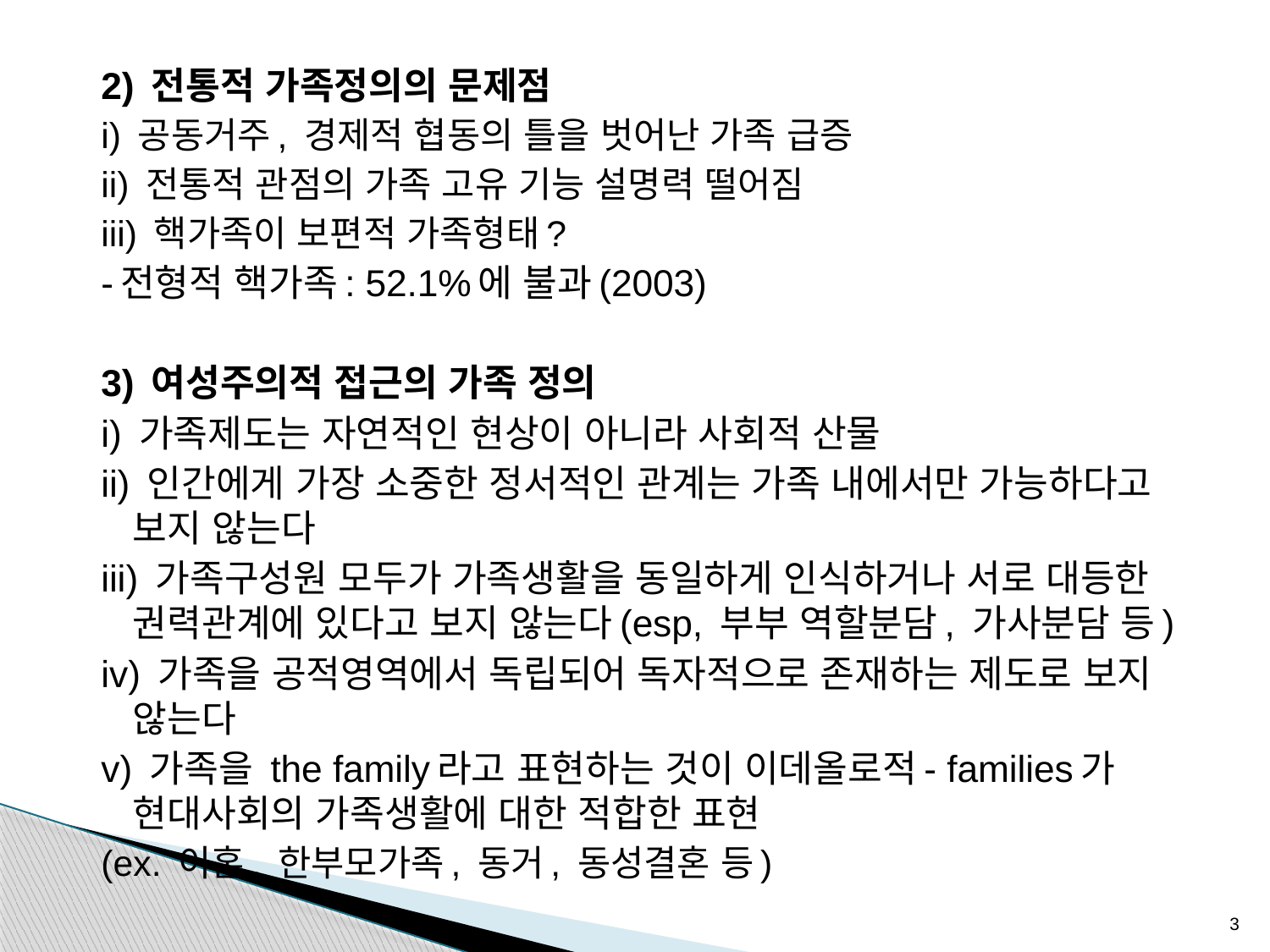

2) 전통적 가족정의의 문제점
i) 공동거주, 경제적 협동의 틀을 벗어난 가족 급증
ii) 전통적 관점의 가족 고유 기능 설명력 떨어짐
iii) 핵가족이 보편적 가족형태?
-전형적 핵가족: 52.1%에 불과(2003)

3) 여성주의적 접근의 가족 정의
i) 가족제도는 자연적인 현상이 아니라 사회적 산물
ii) 인간에게 가장 소중한 정서적인 관계는 가족 내에서만 가능하다고 보지 않는다
iii) 가족구성원 모두가 가족생활을 동일하게 인식하거나 서로 대등한 권력관계에 있다고 보지 않는다(esp, 부부 역할분담, 가사분담 등)
iv) 가족을 공적영역에서 독립되어 독자적으로 존재하는 제도로 보지 않는다
v) 가족을 the family라고 표현하는 것이 이데올로적- families가 현대사회의 가족생활에 대한 적합한 표현
(ex. 이혼, 한부모가족, 동거, 동성결혼 등)

3